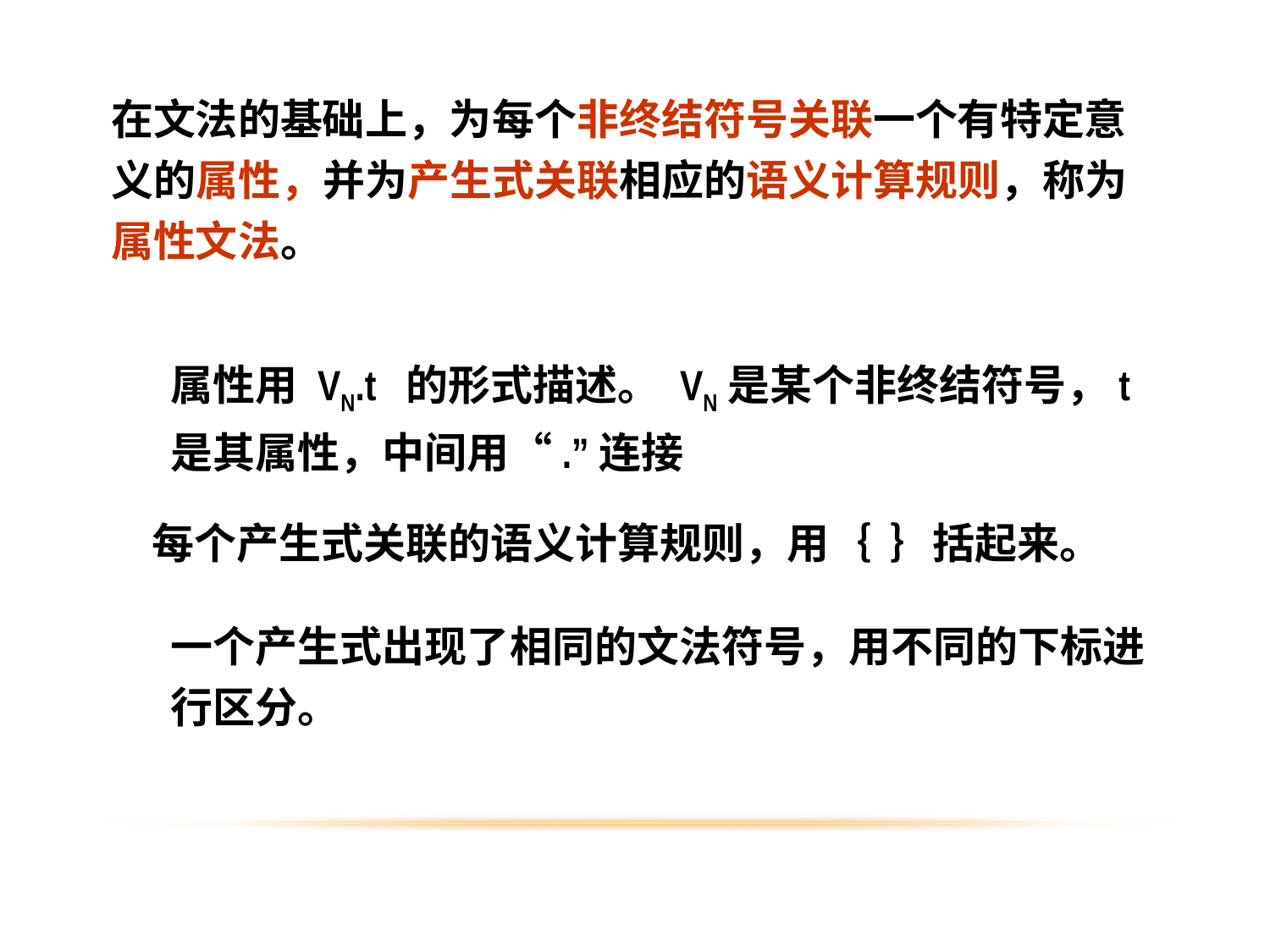

在文法的基础上，为每个非终结符号关联一个有特定意义的属性，并为产生式关联相应的语义计算规则，称为属性文法。
属性用 VN.t  的形式描述。 VN是某个非终结符号，t  是其属性，中间用“.”连接
每个产生式关联的语义计算规则，用｛  ｝括起来。
一个产生式出现了相同的文法符号，用不同的下标进行区分。
5